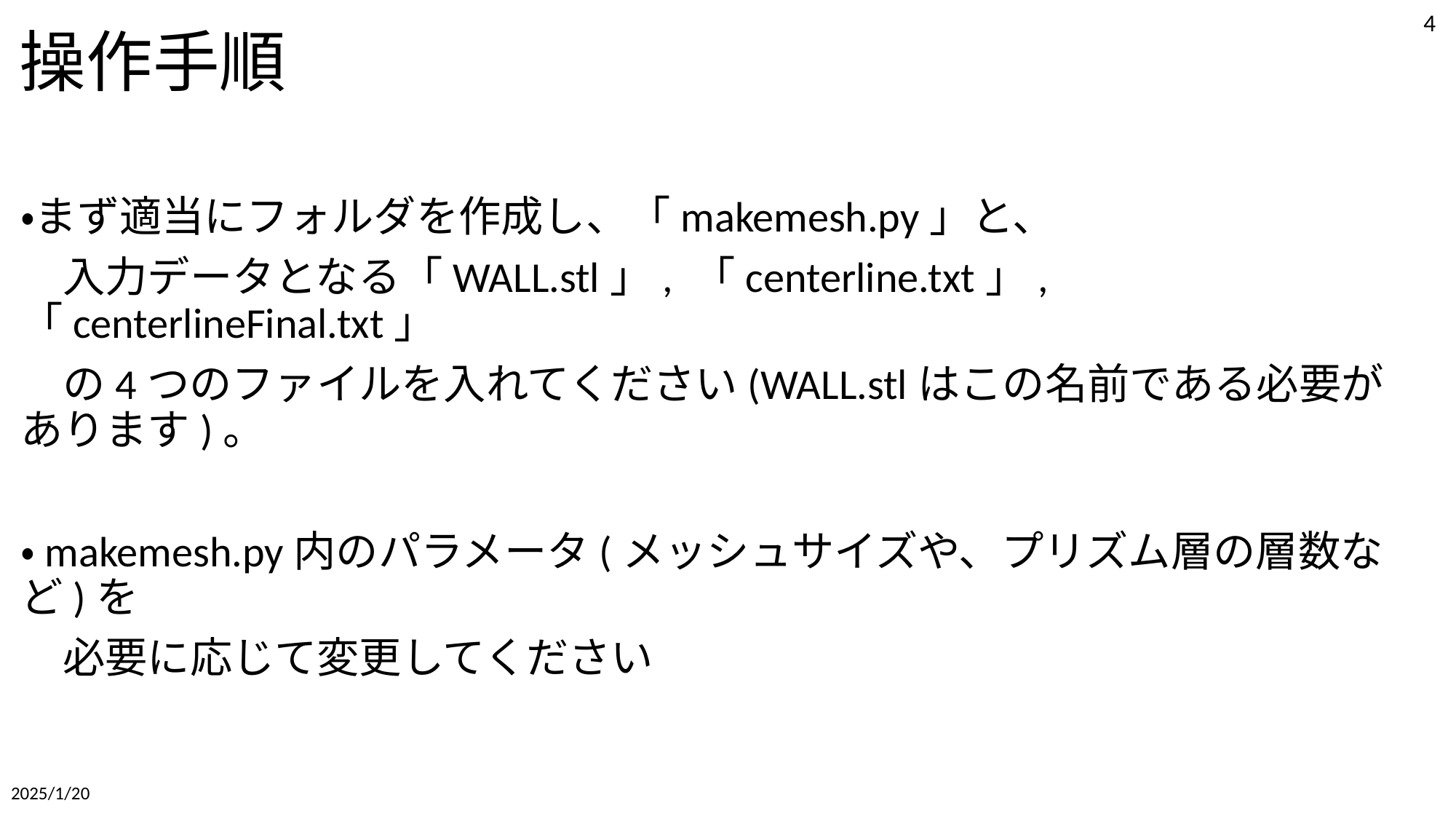

4
# 操作手順

・まず適当にフォルダを作成し、「makemesh.py」と、
　入力データとなる「WALL.stl」, 「centerline.txt」,「centerlineFinal.txt」
　の4つのファイルを入れてください(WALL.stlはこの名前である必要があります)。

・makemesh.py内のパラメータ(メッシュサイズや、プリズム層の層数など)を
　必要に応じて変更してください

2025/1/20